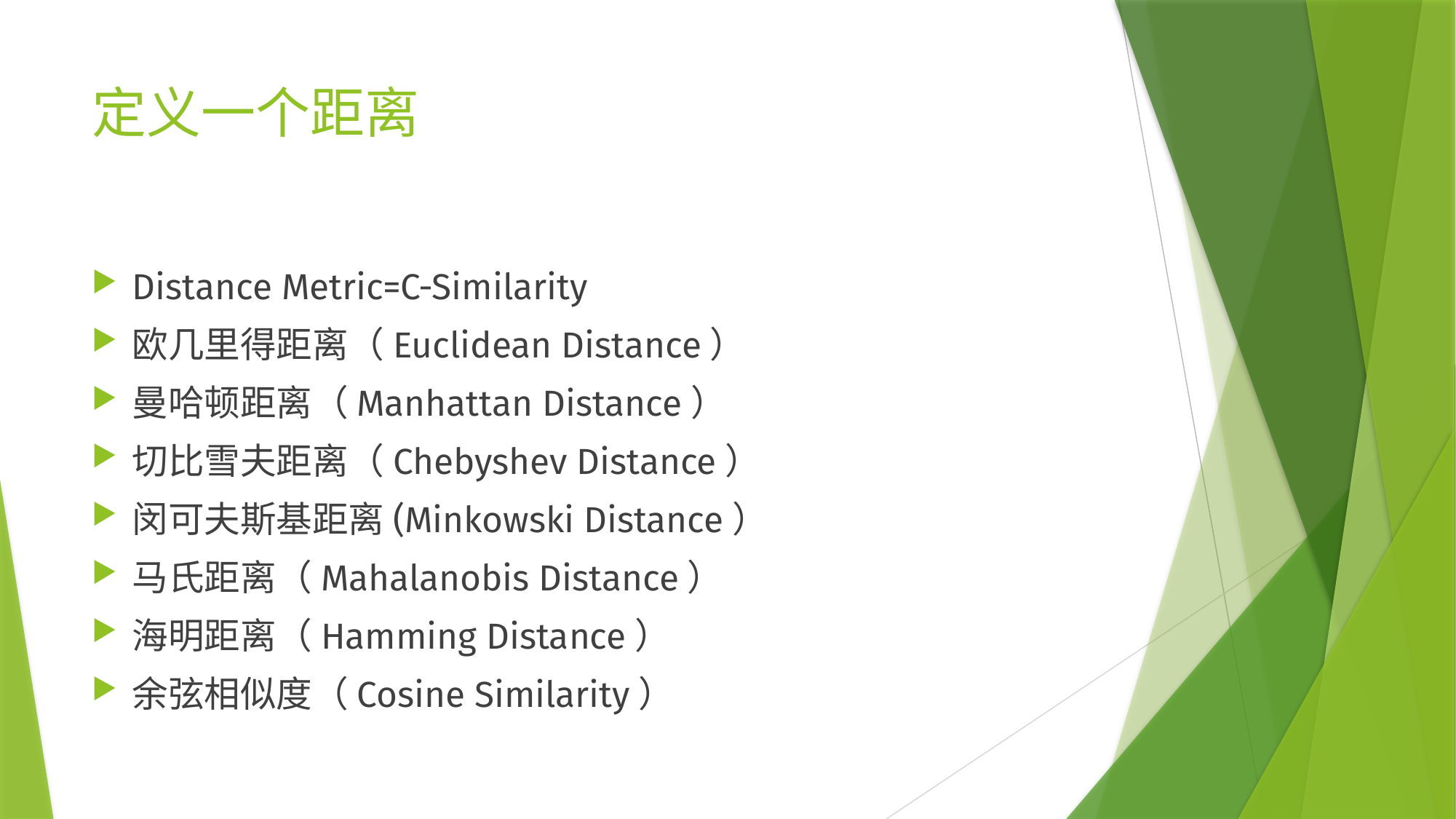

# 定义一个距离
Distance Metric=C-Similarity
欧几里得距离（Euclidean Distance）
曼哈顿距离（Manhattan Distance）
切比雪夫距离（Chebyshev Distance）
闵可夫斯基距离(Minkowski Distance）
马氏距离（Mahalanobis Distance）
海明距离（Hamming Distance）
余弦相似度（Cosine Similarity）